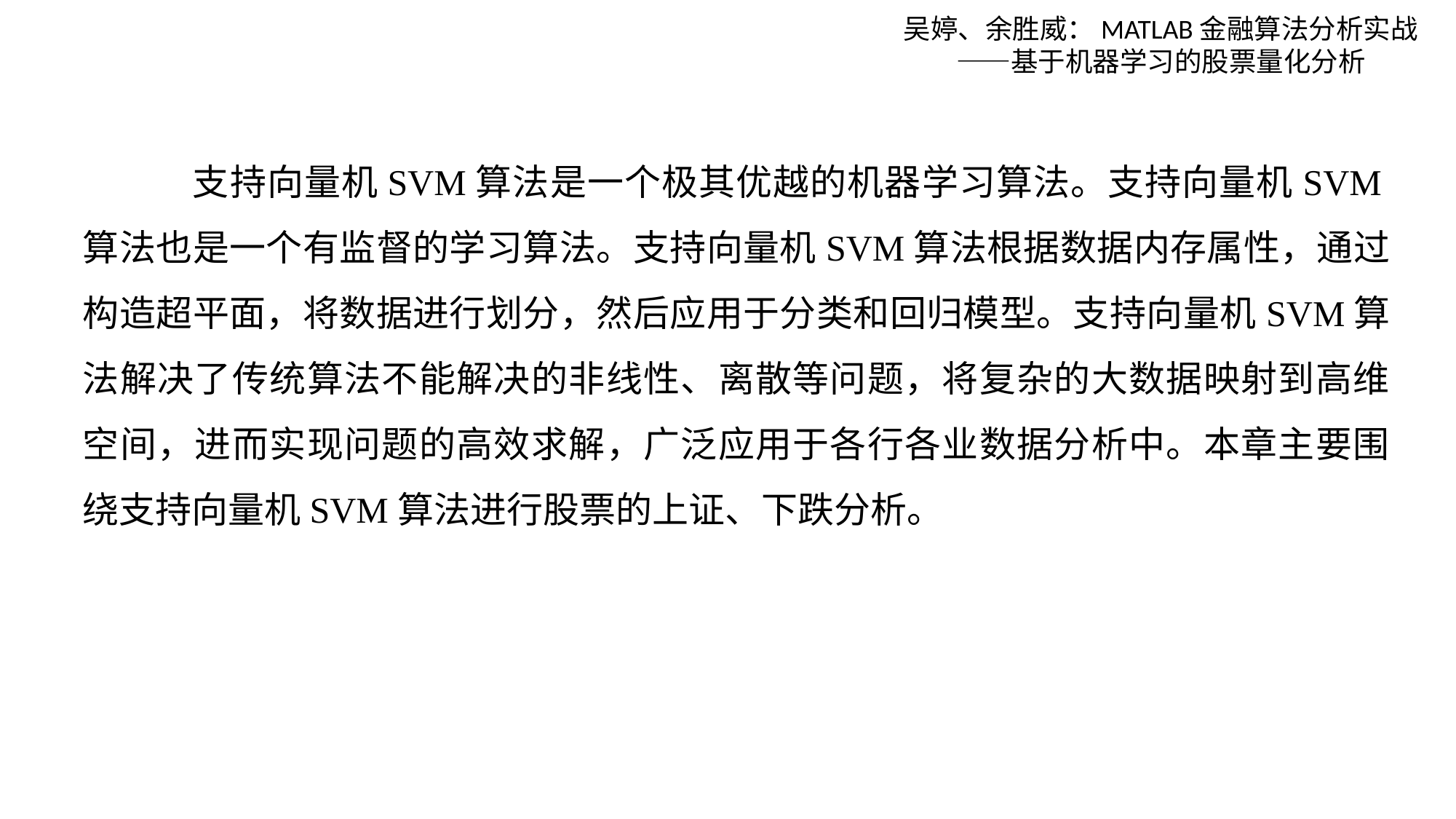

吴婷、余胜威：MATLAB金融算法分析实战——基于机器学习的股票量化分析
	支持向量机SVM算法是一个极其优越的机器学习算法。支持向量机SVM算法也是一个有监督的学习算法。支持向量机SVM算法根据数据内存属性，通过构造超平面，将数据进行划分，然后应用于分类和回归模型。支持向量机SVM算法解决了传统算法不能解决的非线性、离散等问题，将复杂的大数据映射到高维空间，进而实现问题的高效求解，广泛应用于各行各业数据分析中。本章主要围绕支持向量机SVM算法进行股票的上证、下跌分析。